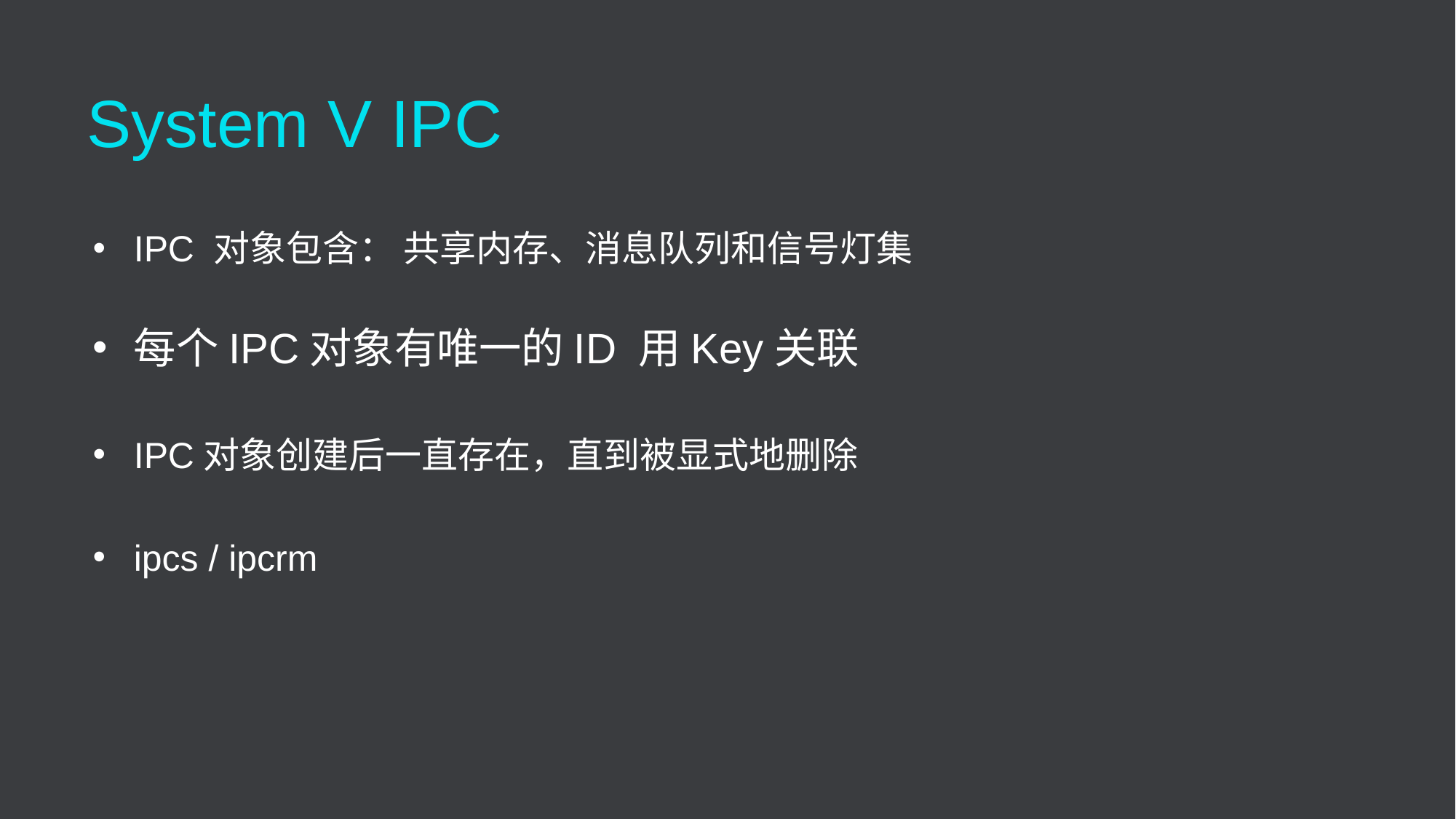

System V IPC
IPC 对象包含： 共享内存、消息队列和信号灯集

每个IPC对象有唯一的ID 用Key关联

IPC对象创建后一直存在，直到被显式地删除

ipcs / ipcrm